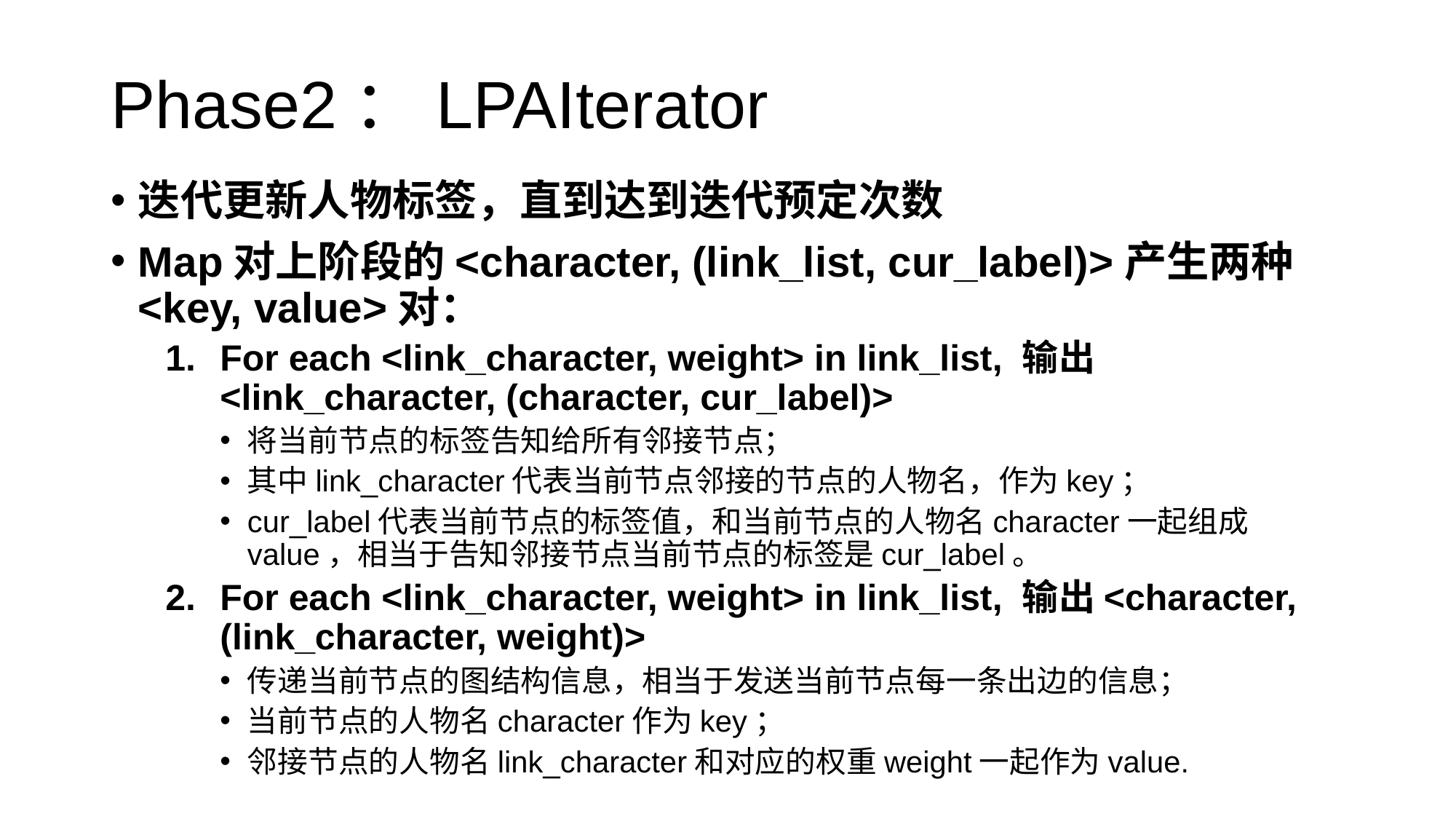

# Phase2：LPAIterator
迭代更新人物标签，直到达到迭代预定次数
Map对上阶段的<character, (link_list, cur_label)>产生两种<key, value>对：
For each <link_character, weight> in link_list, 输出<link_character, (character, cur_label)>
将当前节点的标签告知给所有邻接节点；
其中link_character代表当前节点邻接的节点的人物名，作为key；
cur_label代表当前节点的标签值，和当前节点的人物名character一起组成value，相当于告知邻接节点当前节点的标签是cur_label。
For each <link_character, weight> in link_list, 输出<character, (link_character, weight)>
传递当前节点的图结构信息，相当于发送当前节点每一条出边的信息；
当前节点的人物名character作为key；
邻接节点的人物名link_character和对应的权重weight一起作为value.